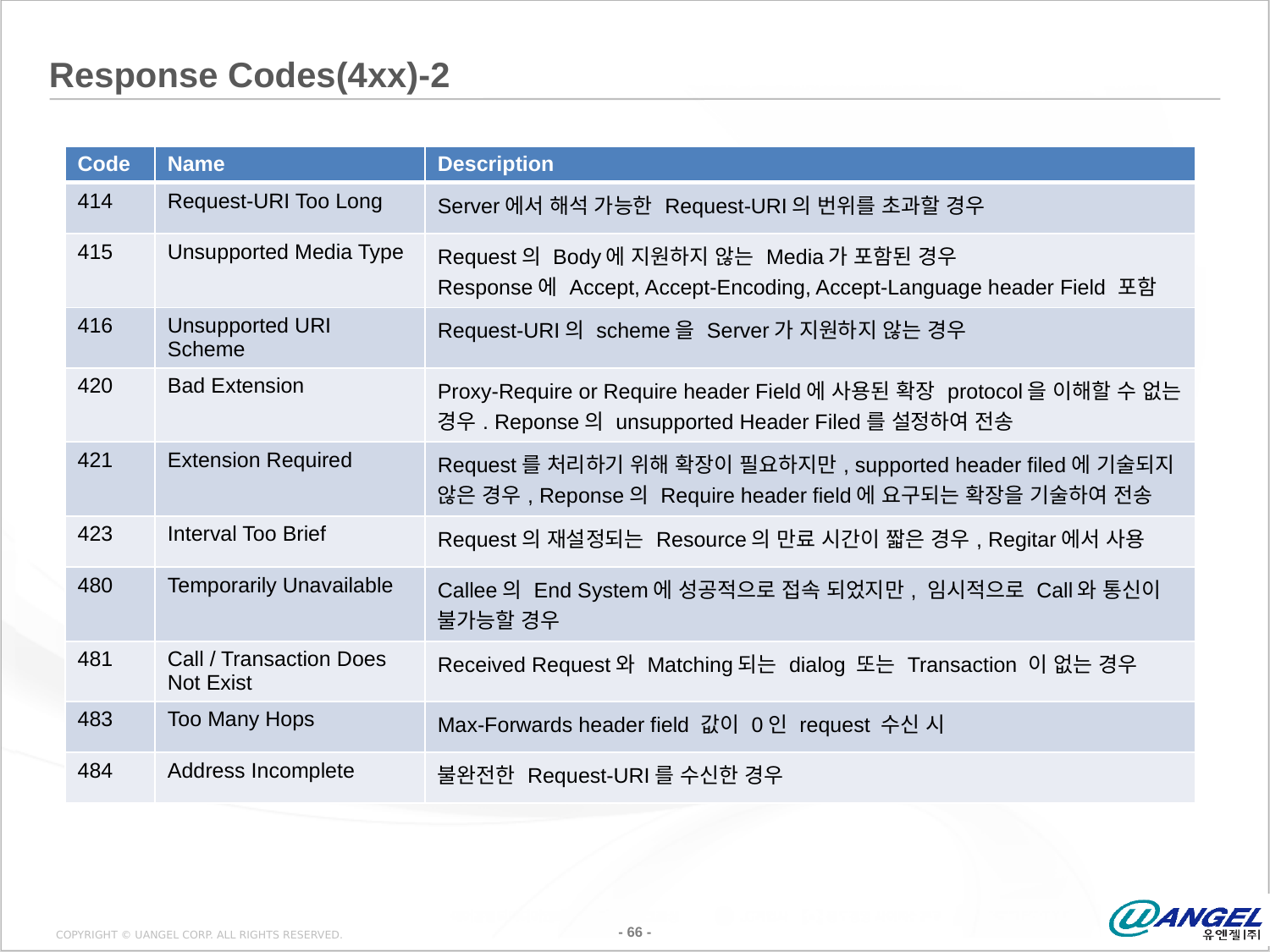

# Response Codes(4xx)-2
| Code | Name | Description |
| --- | --- | --- |
| 414 | Request-URI Too Long | Server에서 해석 가능한 Request-URI의 번위를 초과할 경우 |
| 415 | Unsupported Media Type | Request의 Body에 지원하지 않는 Media가 포함된 경우 Response에 Accept, Accept-Encoding, Accept-Language header Field 포함 |
| 416 | Unsupported URI Scheme | Request-URI의 scheme을 Server가 지원하지 않는 경우 |
| 420 | Bad Extension | Proxy-Require or Require header Field에 사용된 확장 protocol을 이해할 수 없는 경우. Reponse의 unsupported Header Filed를 설정하여 전송 |
| 421 | Extension Required | Request를 처리하기 위해 확장이 필요하지만, supported header filed에 기술되지 않은 경우, Reponse의 Require header field에 요구되는 확장을 기술하여 전송 |
| 423 | Interval Too Brief | Request의 재설정되는 Resource의 만료 시간이 짧은 경우, Regitar에서 사용 |
| 480 | Temporarily Unavailable | Callee의 End System에 성공적으로 접속 되었지만, 임시적으로 Call와 통신이 불가능할 경우 |
| 481 | Call / Transaction Does Not Exist | Received Request와 Matching되는 dialog 또는 Transaction 이 없는 경우 |
| 483 | Too Many Hops | Max-Forwards header field 값이 0인 request 수신 시 |
| 484 | Address Incomplete | 불완전한 Request-URI를 수신한 경우 |